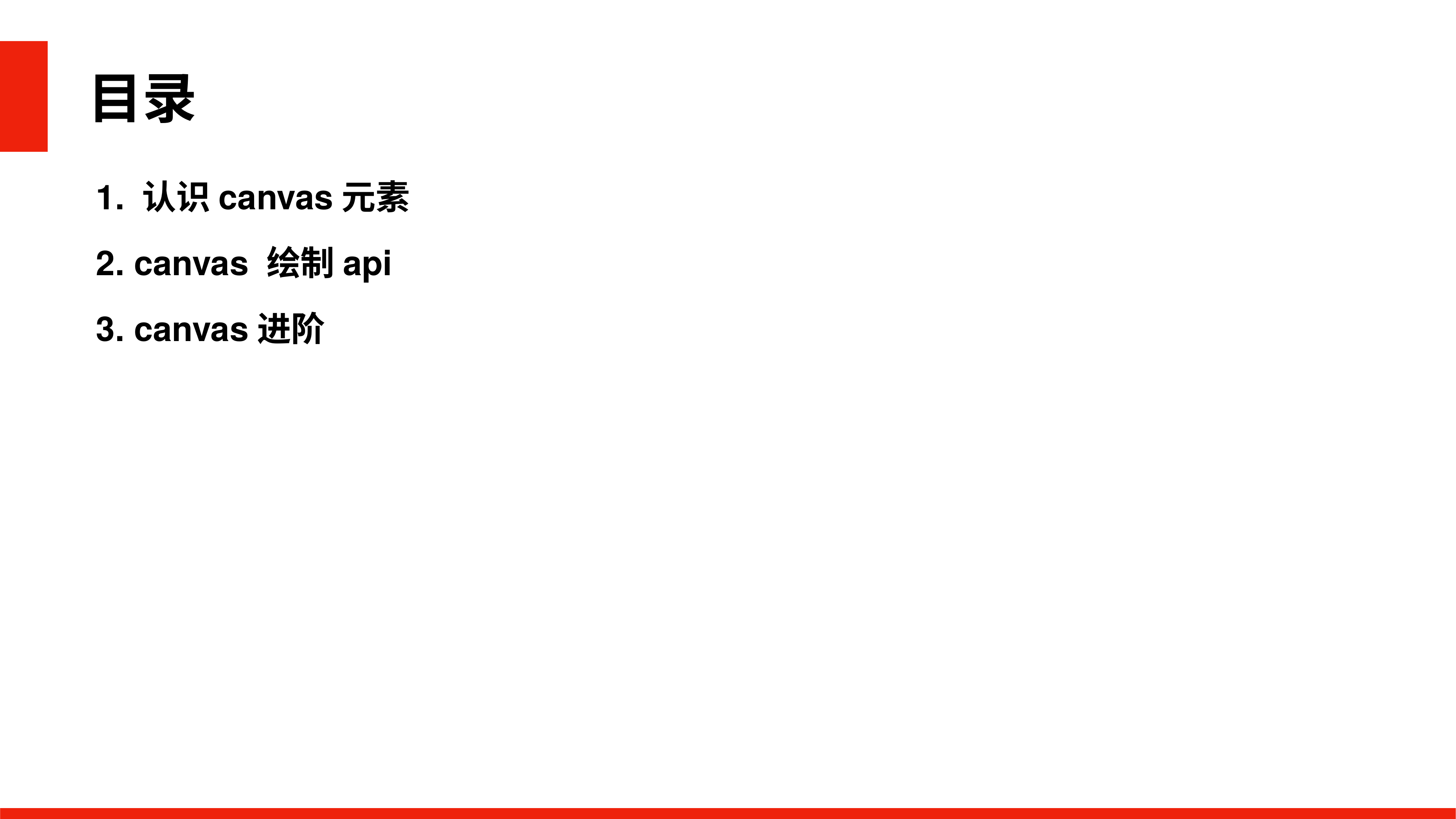

目录
1. 认识canvas元素
2. canvas 绘制api
3. canvas进阶
2